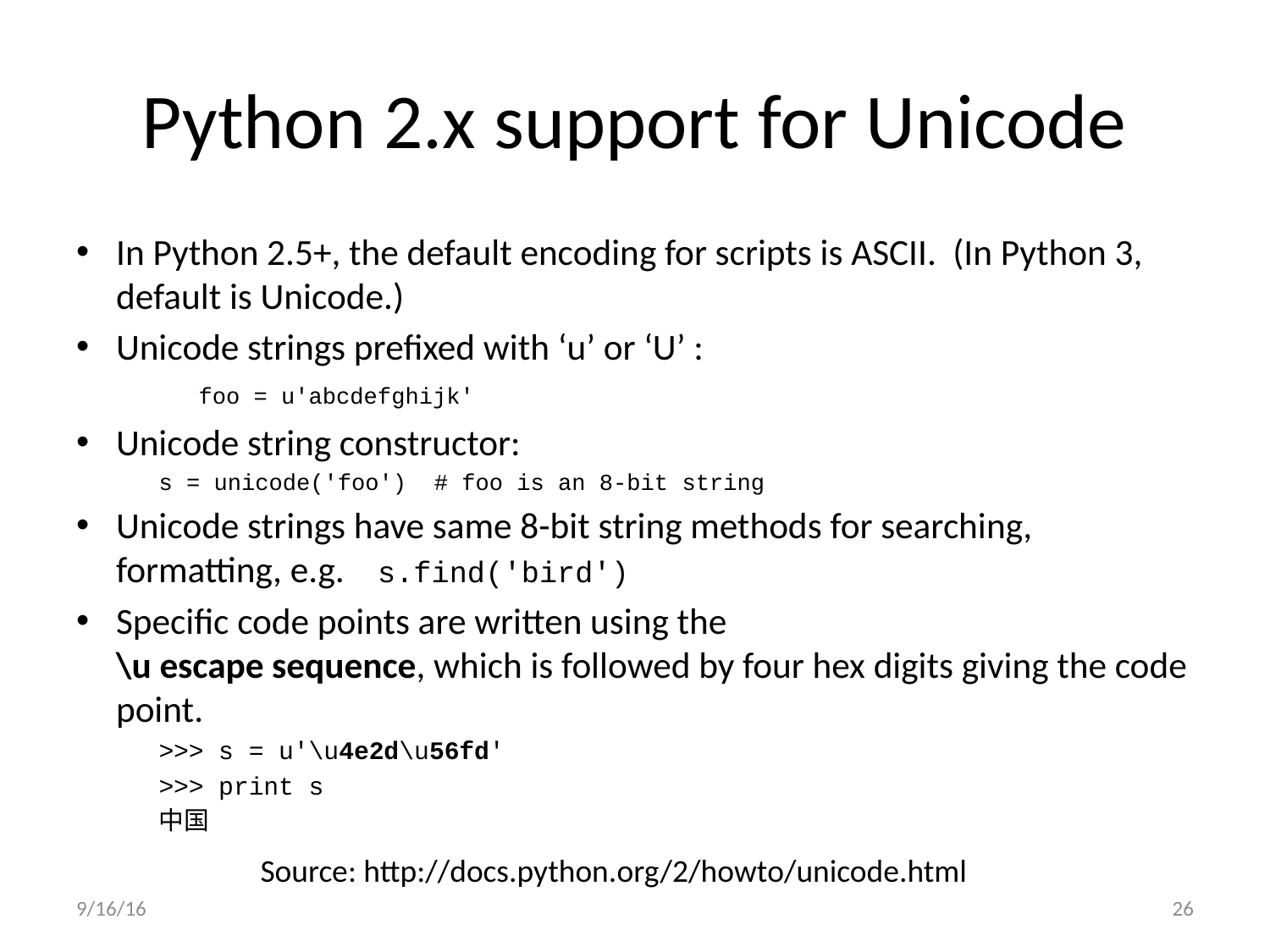

# Python 2.x support for Unicode
In Python 2.5+, the default encoding for scripts is ASCII.  (In Python 3, default is Unicode.)
Unicode strings prefixed with ‘u’ or ‘U’ :
	foo = u'abcdefghijk'
Unicode string constructor:
	s = unicode('foo')  # foo is an 8-bit string
Unicode strings have same 8-bit string methods for searching, formatting, e.g.    s.find('bird')
Specific code points are written using the
\u escape sequence, which is followed by four hex digits giving the code point.
	>>> s = u'\u4e2d\u56fd'
	>>> print s
	中国
Source: http://docs.python.org/2/howto/unicode.html
9/16/16
26